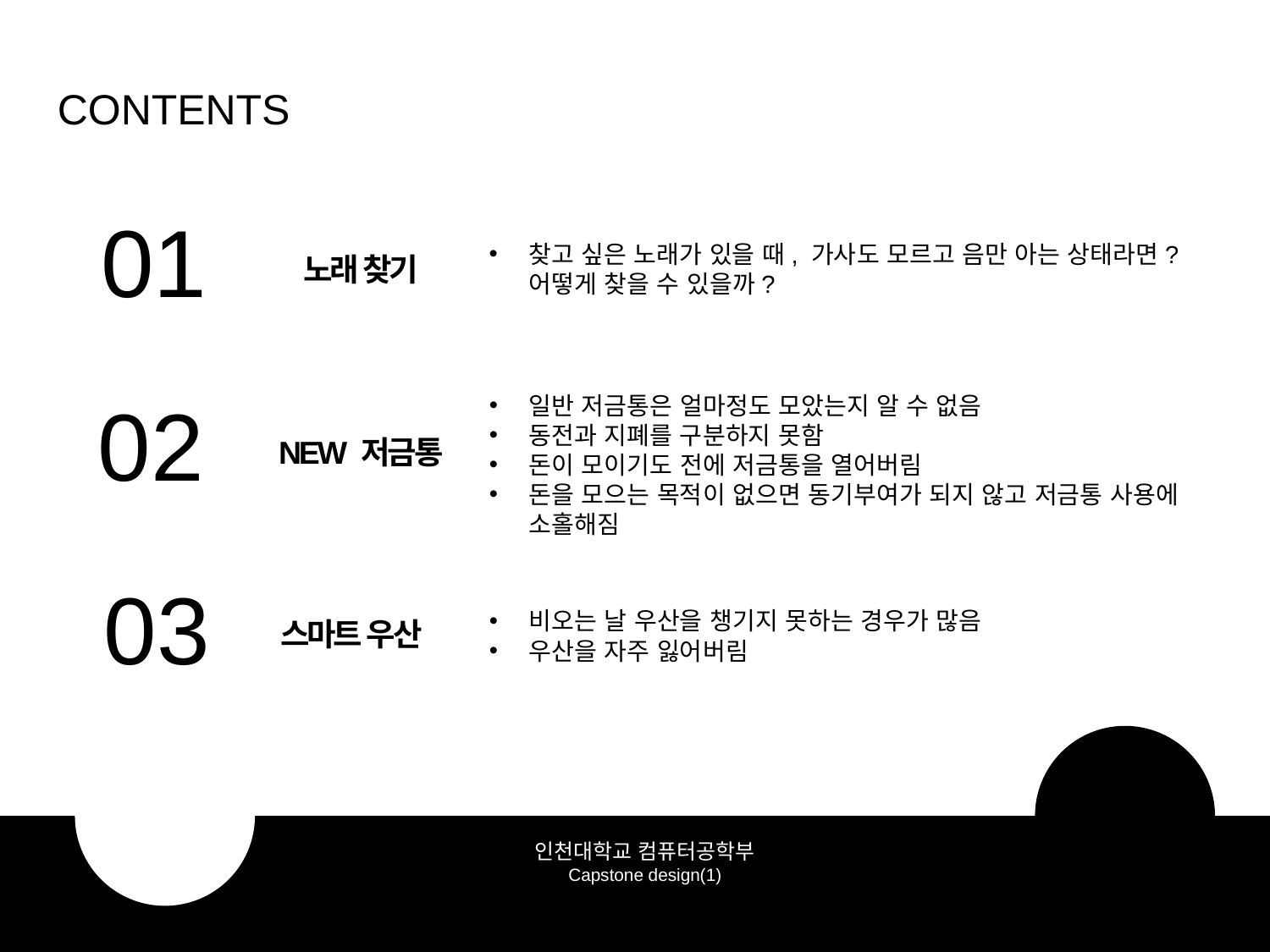

CONTENTS
01
찾고 싶은 노래가 있을 때, 가사도 모르고 음만 아는 상태라면? 어떻게 찾을 수 있을까?
노래 찾기
02
일반 저금통은 얼마정도 모았는지 알 수 없음
동전과 지폐를 구분하지 못함
돈이 모이기도 전에 저금통을 열어버림
돈을 모으는 목적이 없으면 동기부여가 되지 않고 저금통 사용에 소홀해짐
NEW 저금통
03
비오는 날 우산을 챙기지 못하는 경우가 많음
우산을 자주 잃어버림
스마트 우산

인천대학교 컴퓨터공학부
Capstone design(1)